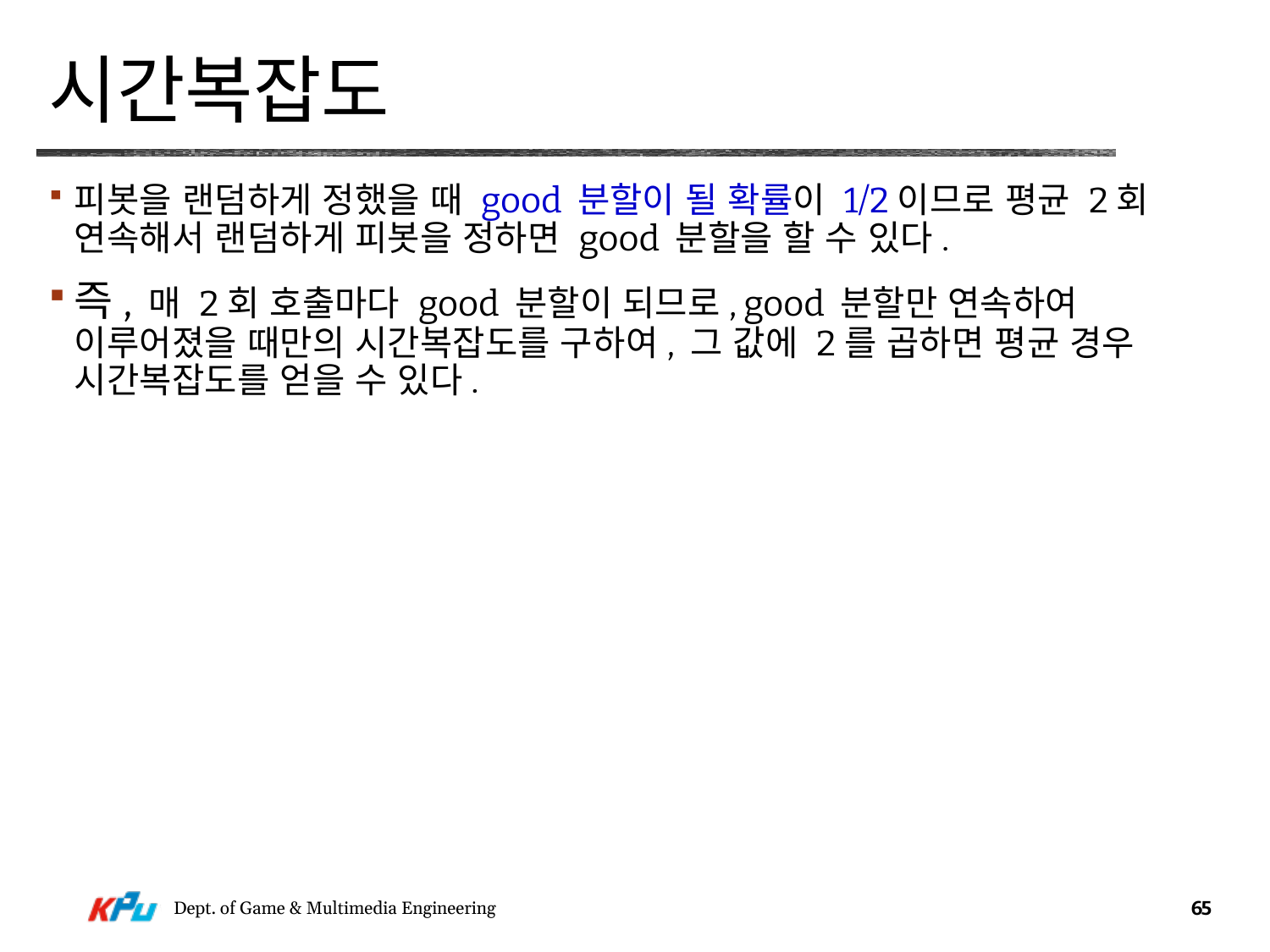

# 시간복잡도
피봇을 랜덤하게 정했을 때 good 분할이 될 확률이 1/2이므로 평균 2회 연속해서 랜덤하게 피봇을 정하면 good 분할을 할 수 있다.
즉, 매 2회 호출마다 good 분할이 되므로, good 분할만 연속하여 이루어졌을 때만의 시간복잡도를 구하여, 그 값에 2를 곱하면 평균 경우 시간복잡도를 얻을 수 있다.

Dept. of Game & Multimedia Engineering
65